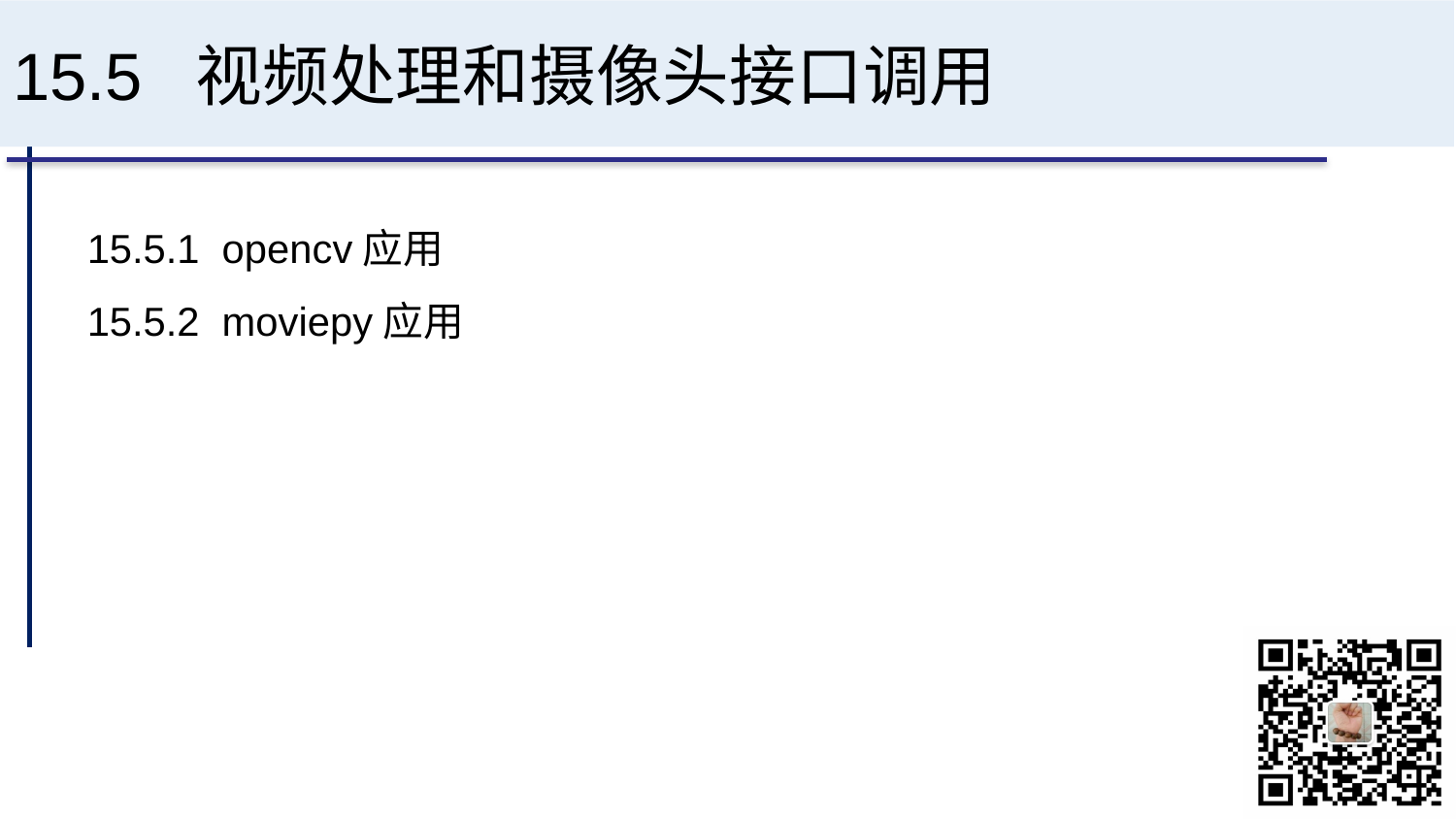

# 15.5  视频处理和摄像头接口调用
15.5.1  opencv应用
15.5.2  moviepy应用